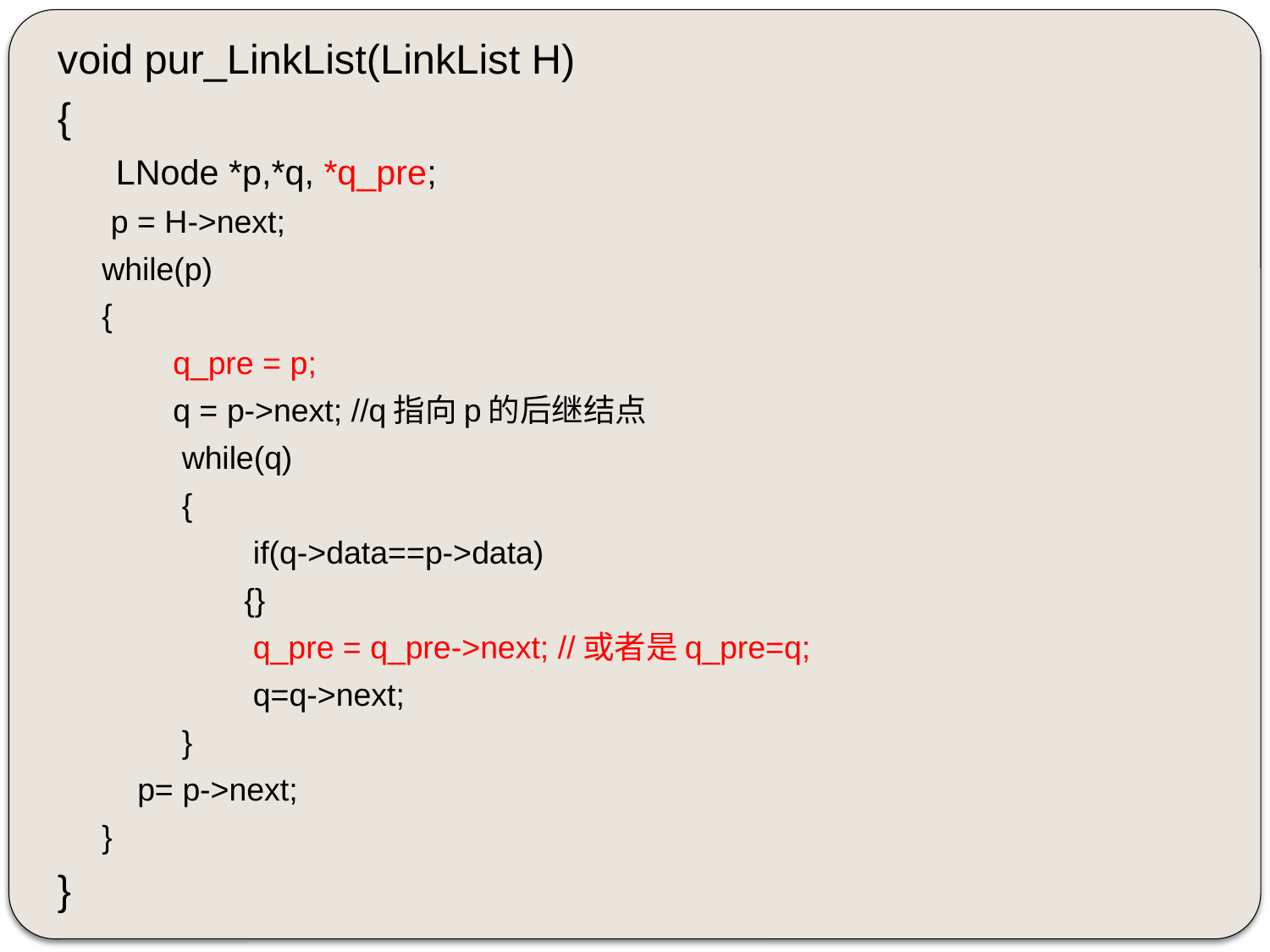

void pur_LinkList(LinkList H)
{
      LNode *p,*q, *q_pre;
      p = H->next;
     while(p)
     {
             q_pre = p;
             q = p->next; //q指向p的后继结点
              while(q)
              {
                      if(q->data==p->data)
                     {}
                      q_pre = q_pre->next; //或者是q_pre=q;
                      q=q->next;
              }
         p= p->next;
     }
}